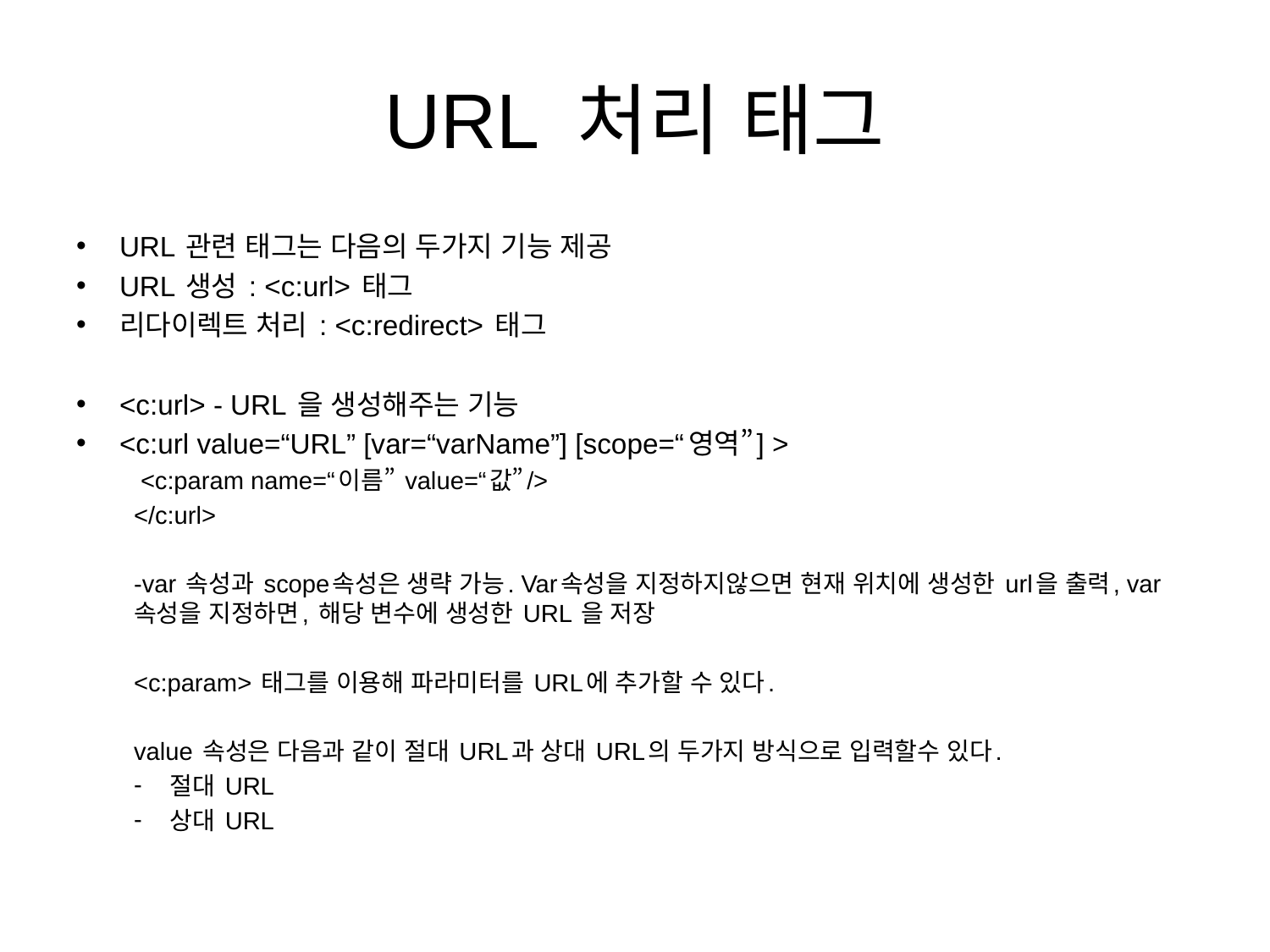

# URL 처리 태그
URL 관련 태그는 다음의 두가지 기능 제공
URL 생성 : <c:url> 태그
리다이렉트 처리 : <c:redirect> 태그

<c:url> - URL 을 생성해주는 기능
<c:url value=“URL” [var=“varName”] [scope=“영역”] >
 <c:param name=“이름” value=“값”/>
</c:url>

-var 속성과 scope속성은 생략 가능. Var속성을 지정하지않으면 현재 위치에 생성한 url을 출력, var속성을 지정하면, 해당 변수에 생성한 URL 을 저장

<c:param> 태그를 이용해 파라미터를 URL에 추가할 수 있다.

value 속성은 다음과 같이 절대 URL과 상대 URL의 두가지 방식으로 입력할수 있다.
절대 URL
상대 URL